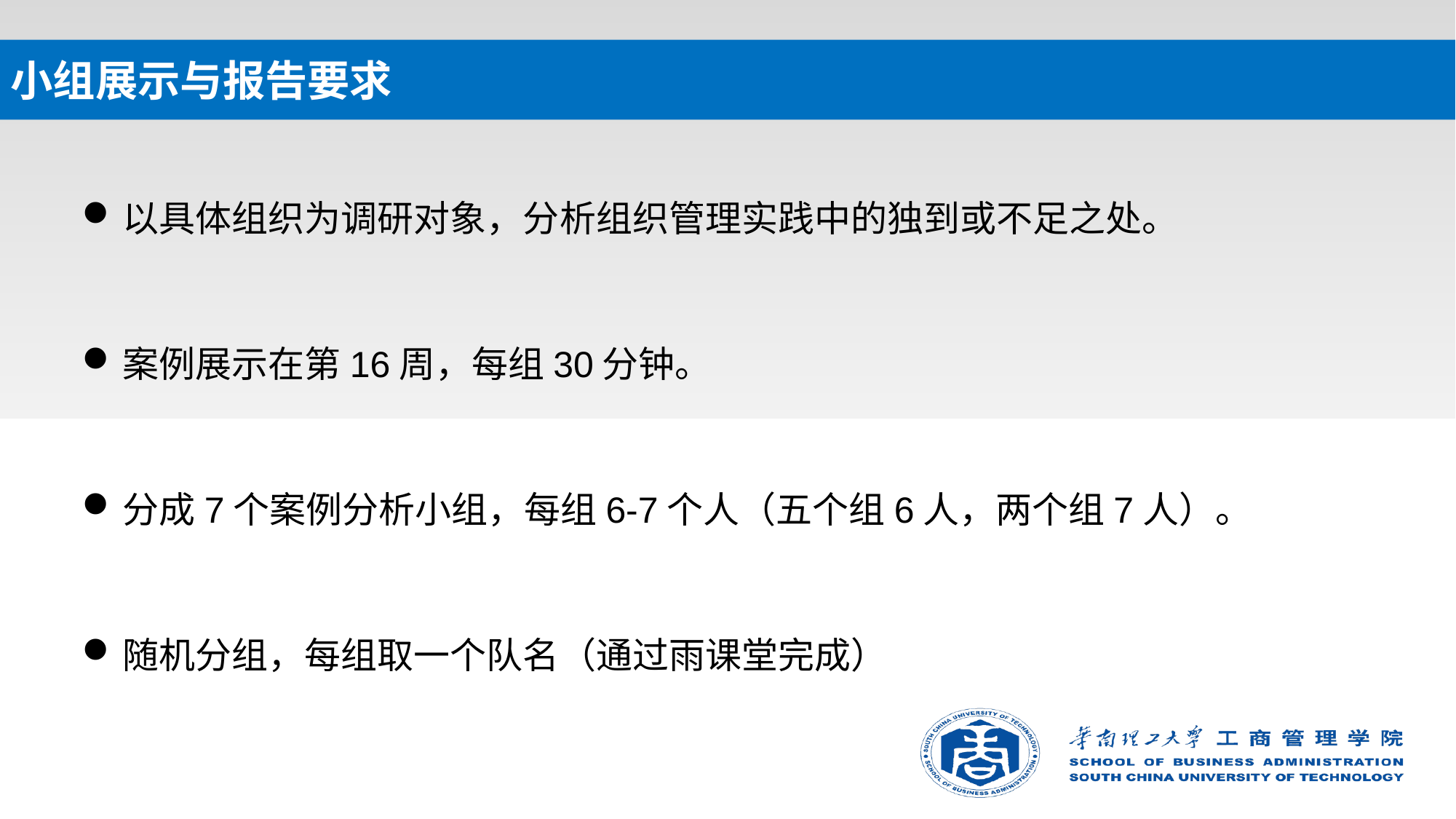

# 小组展示与报告要求
以具体组织为调研对象，分析组织管理实践中的独到或不足之处。

案例展示在第16周，每组30分钟。

分成7个案例分析小组，每组6-7个人（五个组6人，两个组7人）。

随机分组，每组取一个队名（通过雨课堂完成）